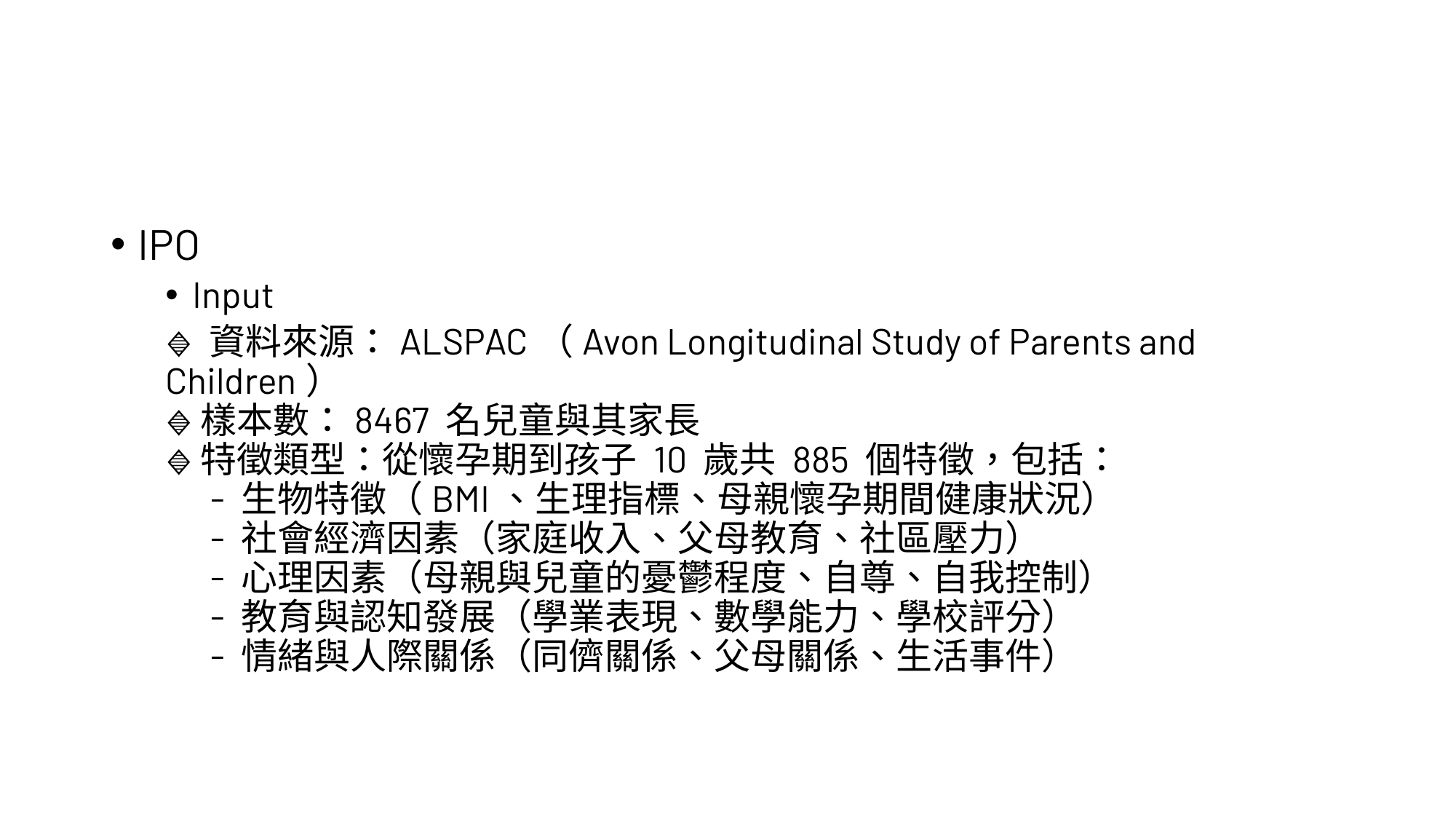

#
IPO
Input
🔹 資料來源：ALSPAC（Avon Longitudinal Study of Parents and Children）
🔹 樣本數：8467 名兒童與其家長
🔹 特徵類型：從懷孕期到孩子 10 歲共 885 個特徵，包括：
 - 生物特徵（BMI、生理指標、母親懷孕期間健康狀況）
 - 社會經濟因素（家庭收入、父母教育、社區壓力）
 - 心理因素（母親與兒童的憂鬱程度、自尊、自我控制）
 - 教育與認知發展（學業表現、數學能力、學校評分）
 - 情緒與人際關係（同儕關係、父母關係、生活事件）